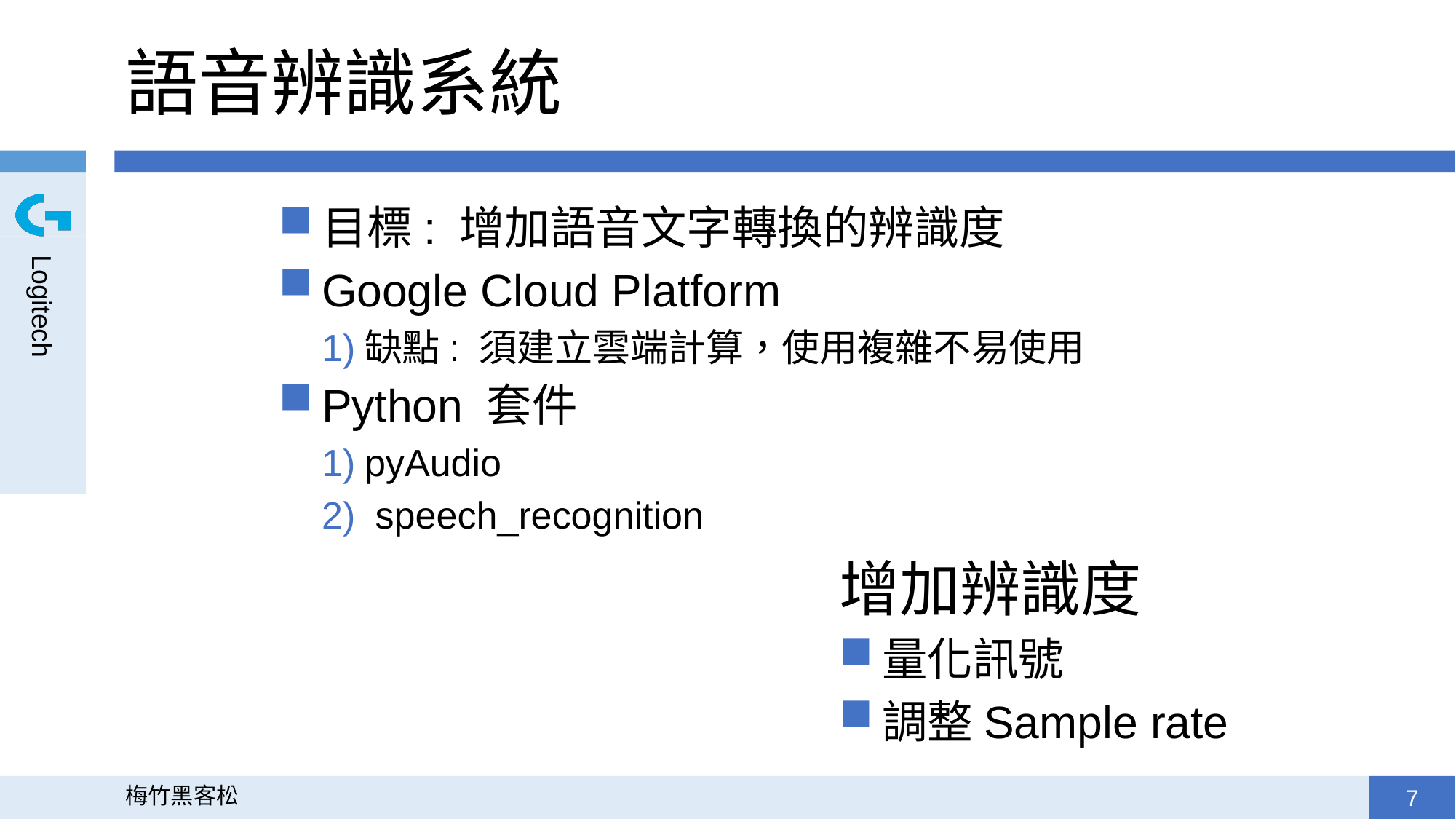

# 語音辨識系統
目標: 增加語音文字轉換的辨識度
Google Cloud Platform
缺點: 須建立雲端計算，使用複雜不易使用
Python 套件
pyAudio
 speech_recognition
增加辨識度
量化訊號
調整Sample rate

7
梅竹黑客松